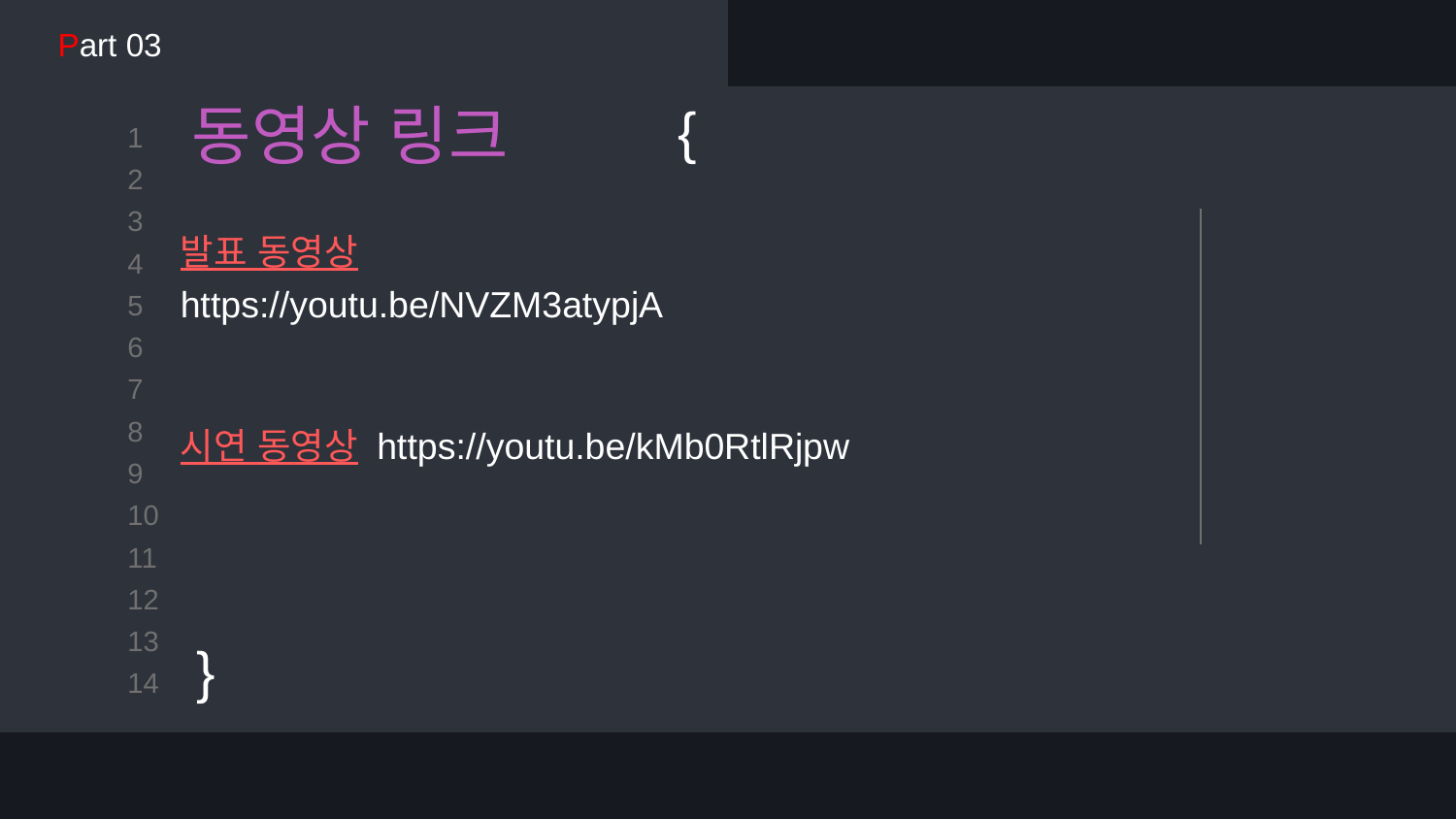

Part 03
{
동영상 링크
발표 동영상
https://youtu.be/NVZM3atypjA
시연 동영상 https://youtu.be/kMb0RtlRjpw
}